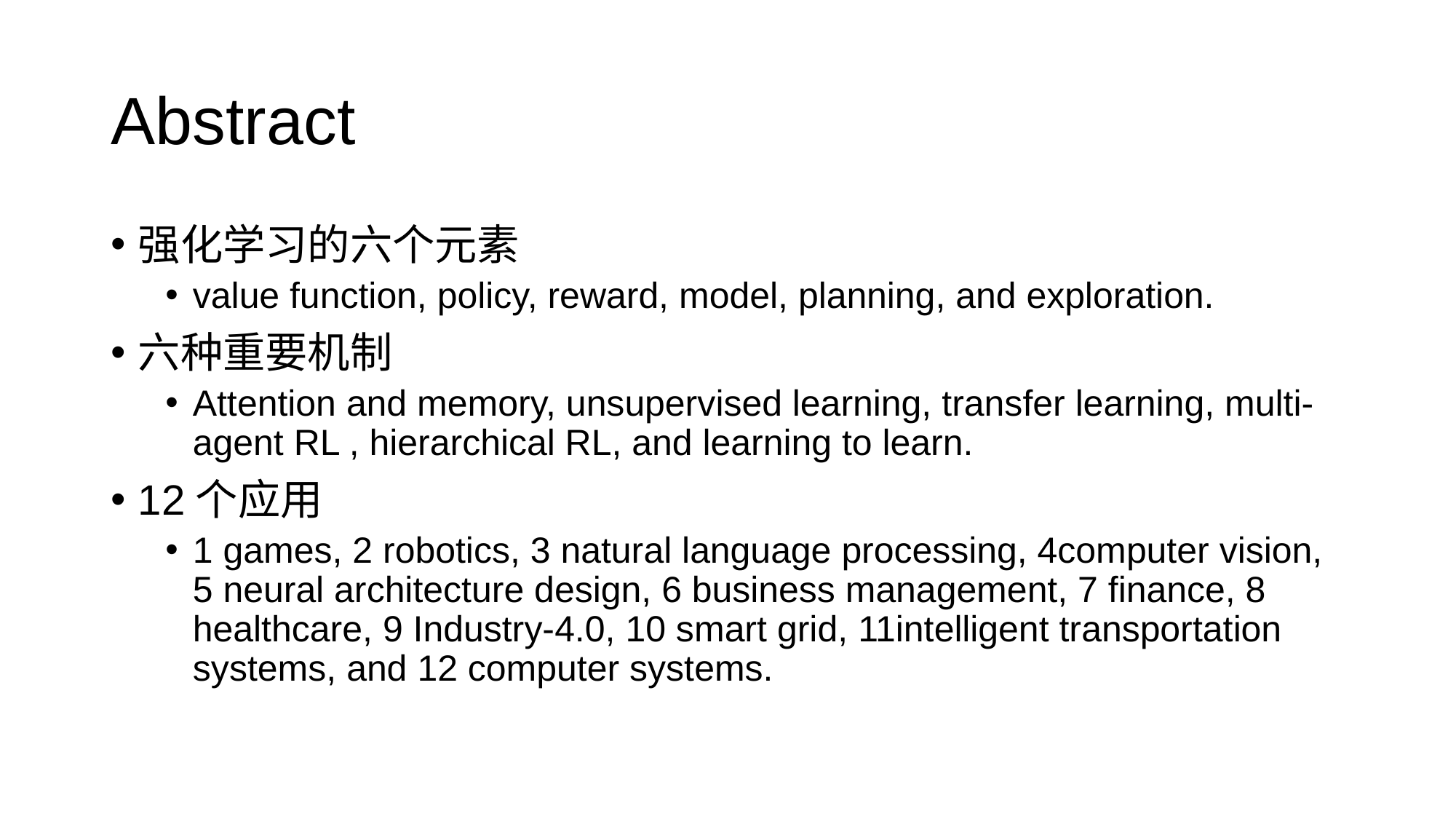

# Abstract
强化学习的六个元素
value function, policy, reward, model, planning, and exploration.
六种重要机制
Attention and memory, unsupervised learning, transfer learning, multi-agent RL , hierarchical RL, and learning to learn.
12个应用
1 games, 2 robotics, 3 natural language processing, 4computer vision, 5 neural architecture design, 6 business management, 7 finance, 8 healthcare, 9 Industry-4.0, 10 smart grid, 11intelligent transportation systems, and 12 computer systems.